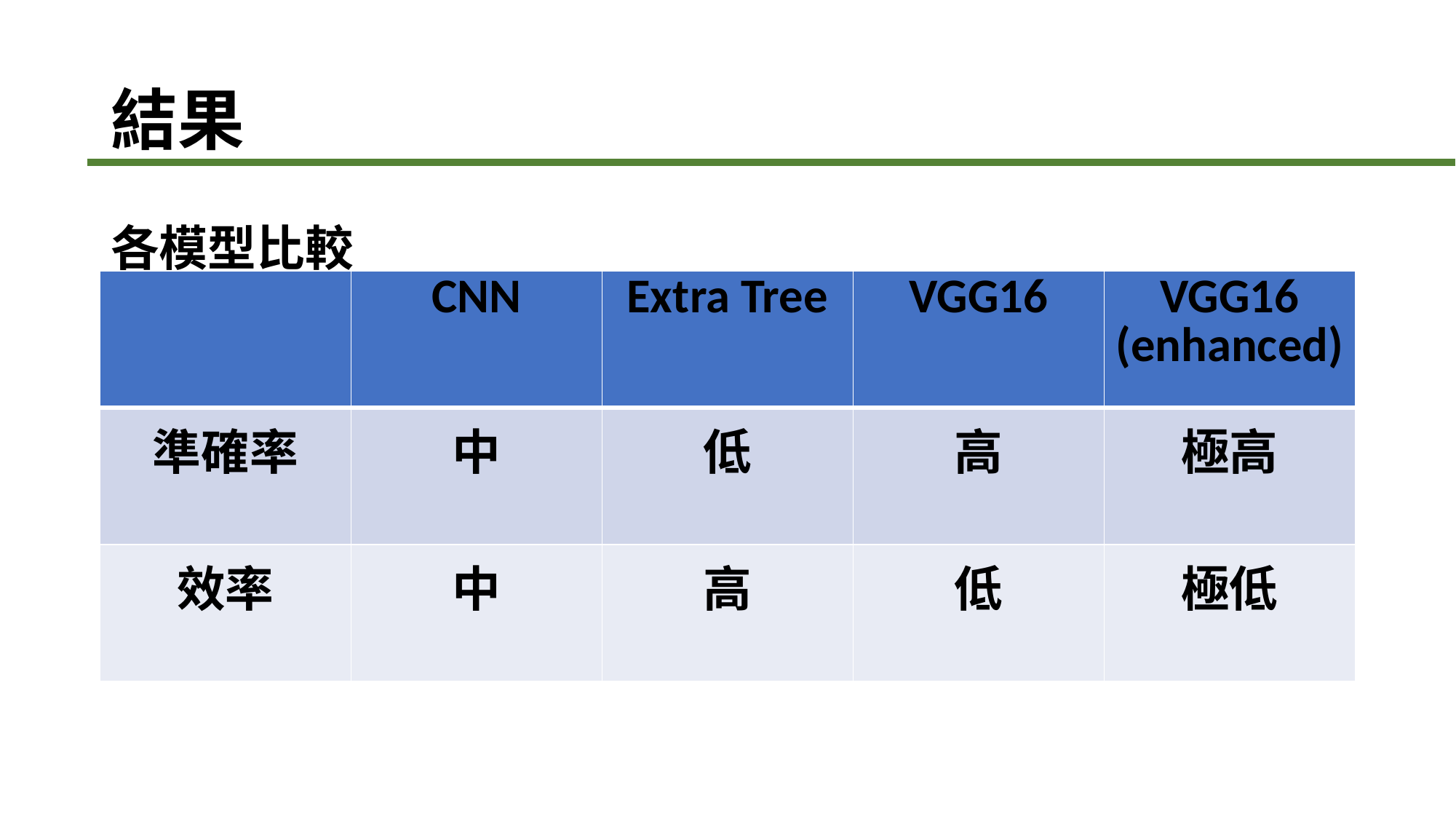

# 結果
各模型比較
|  | CNN | Extra Tree | VGG16 | VGG16 (enhanced) |
| --- | --- | --- | --- | --- |
| 準確率 | 中 | 低 | 高 | 極高 |
| 效率 | 中 | 高 | 低 | 極低 |